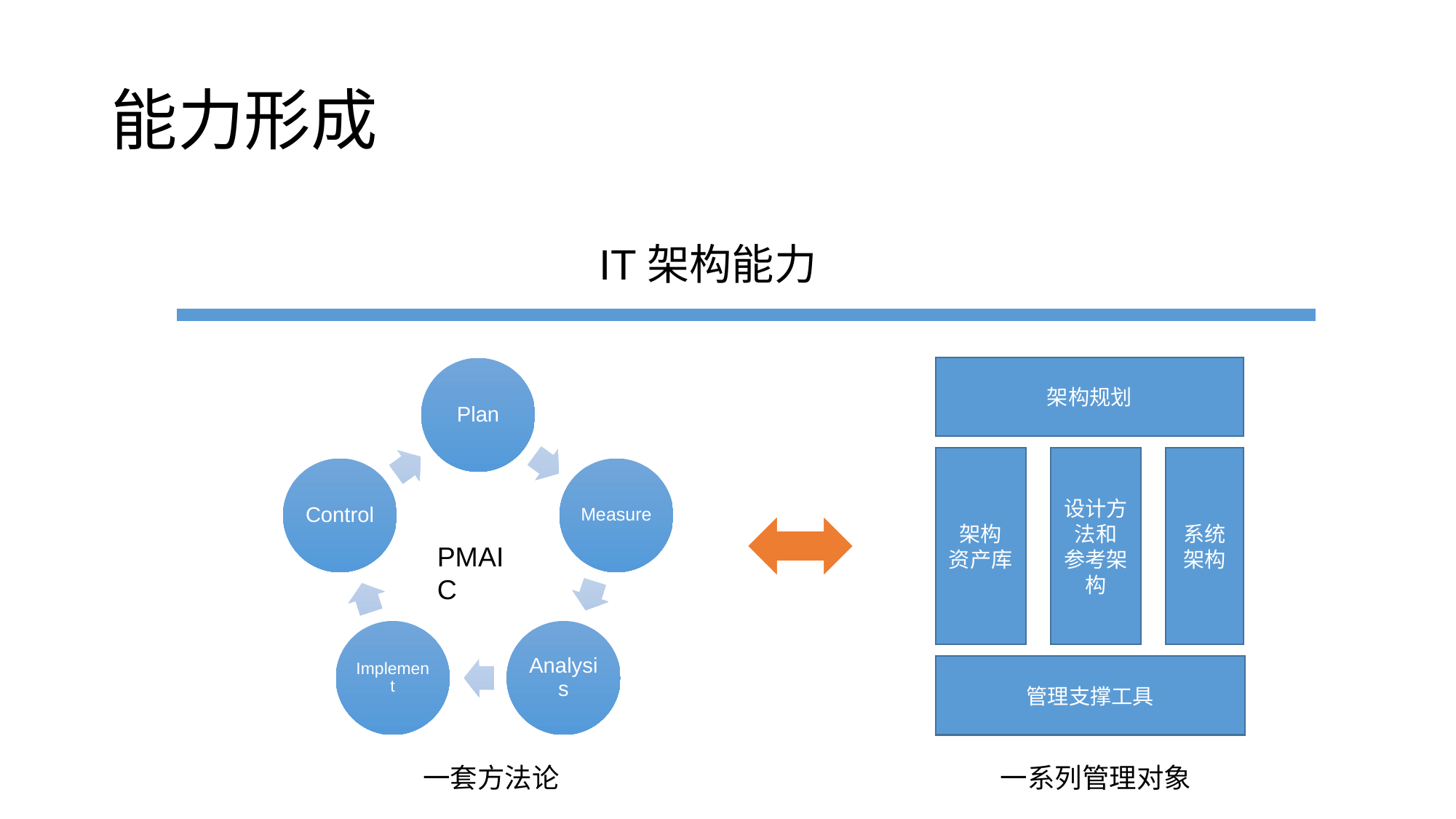

# 能力形成
IT架构能力
架构规划
Plan

Measure

Analysis

Implement

Control

架构
资产库
设计方法和
参考架构
系统
架构

PMAIC
管理支撑工具
一套方法论
一系列管理对象